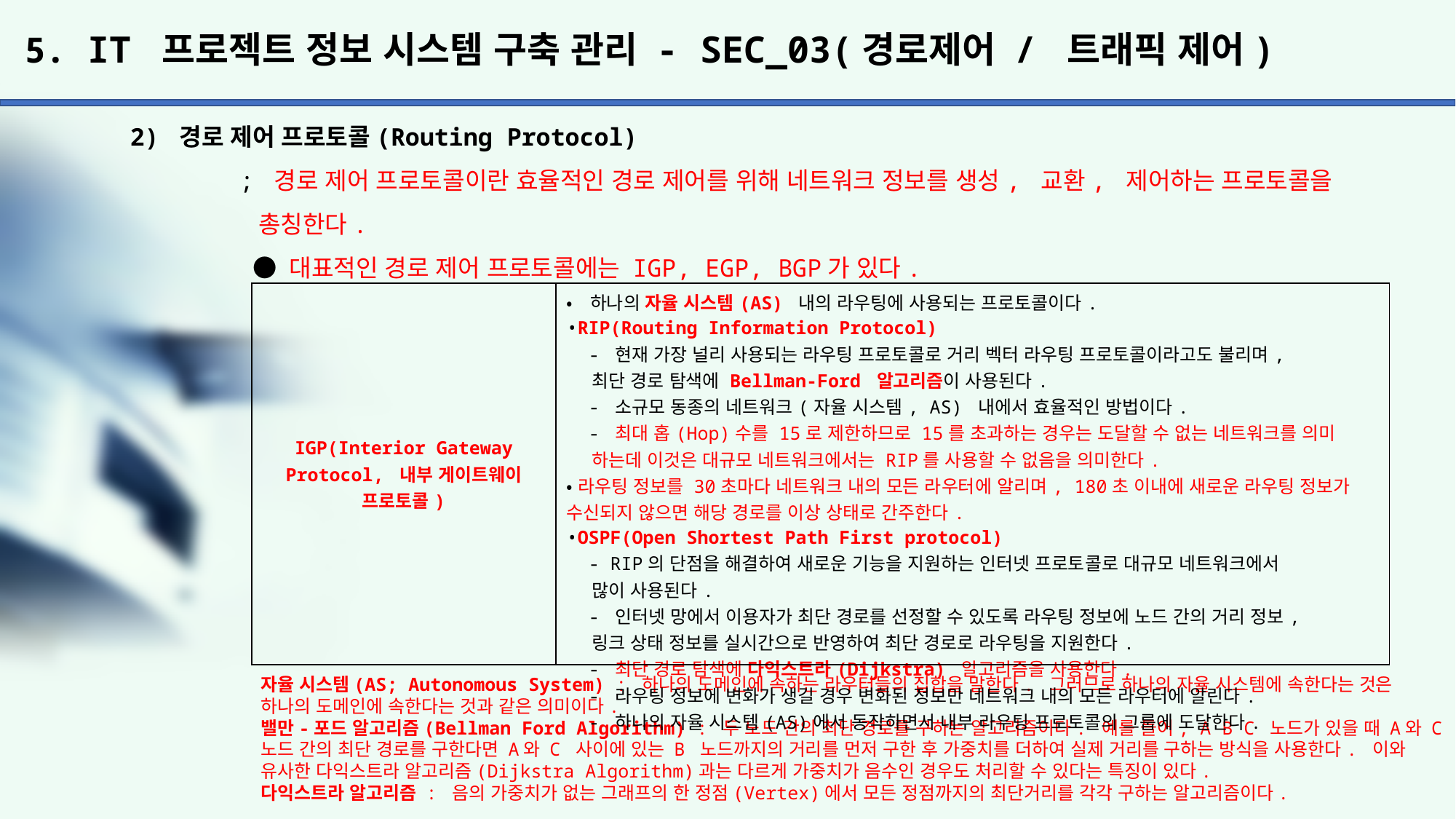

# 5. IT 프로젝트 정보 시스템 구축 관리 - SEC_03(경로제어 / 트래픽 제어)
2) 경로 제어 프로토콜(Routing Protocol)
	; 경로 제어 프로토콜이란 효율적인 경로 제어를 위해 네트워크 정보를 생성, 교환, 제어하는 프로토콜을
	  총칭한다.
	  ● 대표적인 경로 제어 프로토콜에는 IGP, EGP, BGP가 있다.
| IGP(Interior Gateway Protocol, 내부 게이트웨이 프로토콜) | •하나의 자율 시스템(AS) 내의 라우팅에 사용되는 프로토콜이다. •RIP(Routing Information Protocol) - 현재 가장 널리 사용되는 라우팅 프로토콜로 거리 벡터 라우팅 프로토콜이라고도 불리며, 최단 경로 탐색에 Bellman-Ford 알고리즘이 사용된다. - 소규모 동종의 네트워크(자율 시스템, AS) 내에서 효율적인 방법이다. - 최대 홉(Hop)수를 15로 제한하므로 15를 초과하는 경우는 도달할 수 없는 네트워크를 의미 하는데 이것은 대규모 네트워크에서는 RIP를 사용할 수 없음을 의미한다. •라우팅 정보를 30초마다 네트워크 내의 모든 라우터에 알리며, 180초 이내에 새로운 라우팅 정보가 수신되지 않으면 해당 경로를 이상 상태로 간주한다. •OSPF(Open Shortest Path First protocol) - RIP의 단점을 해결하여 새로운 기능을 지원하는 인터넷 프로토콜로 대규모 네트워크에서 많이 사용된다. - 인터넷 망에서 이용자가 최단 경로를 선정할 수 있도록 라우팅 정보에 노드 간의 거리 정보, 링크 상태 정보를 실시간으로 반영하여 최단 경로로 라우팅을 지원한다. - 최단 경로 탐색에 다익스트라(Dijkstra) 알고리즘을 사용한다. - 라우팅 정보에 변화가 생길 경우 변화된 정보만 네트워크 내의 모든 라우터에 알린다. - 하나의 자율 시스템(AS)에서 동작하면서 내부 라우팅 프로토콜의 그룹에 도달한다. |
| --- | --- |
자율 시스템(AS; Autonomous System) : 하나의 도메인에 속하는 라우터들의 집합을 말한다. 그러므로 하나의 자율 시스템에 속한다는 것은 하나의 도메인에 속한다는 것과 같은 의미이다.
밸만-포드 알고리즘(Bellman Ford Algorithm) : 두 노드 간의 최단 경로를 구하는 알고리즘이다. 예를 들어, A B C 노드가 있을 때 A와 C노드 간의 최단 경로를 구한다면 A와 C 사이에 있는 B 노드까지의 거리를 먼저 구한 후 가중치를 더하여 실제 거리를 구하는 방식을 사용한다. 이와 유사한 다익스트라 알고리즘(Dijkstra Algorithm)과는 다르게 가중치가 음수인 경우도 처리할 수 있다는 특징이 있다.
다익스트라 알고리즘 : 음의 가중치가 없는 그래프의 한 정점(Vertex)에서 모든 정점까지의 최단거리를 각각 구하는 알고리즘이다.